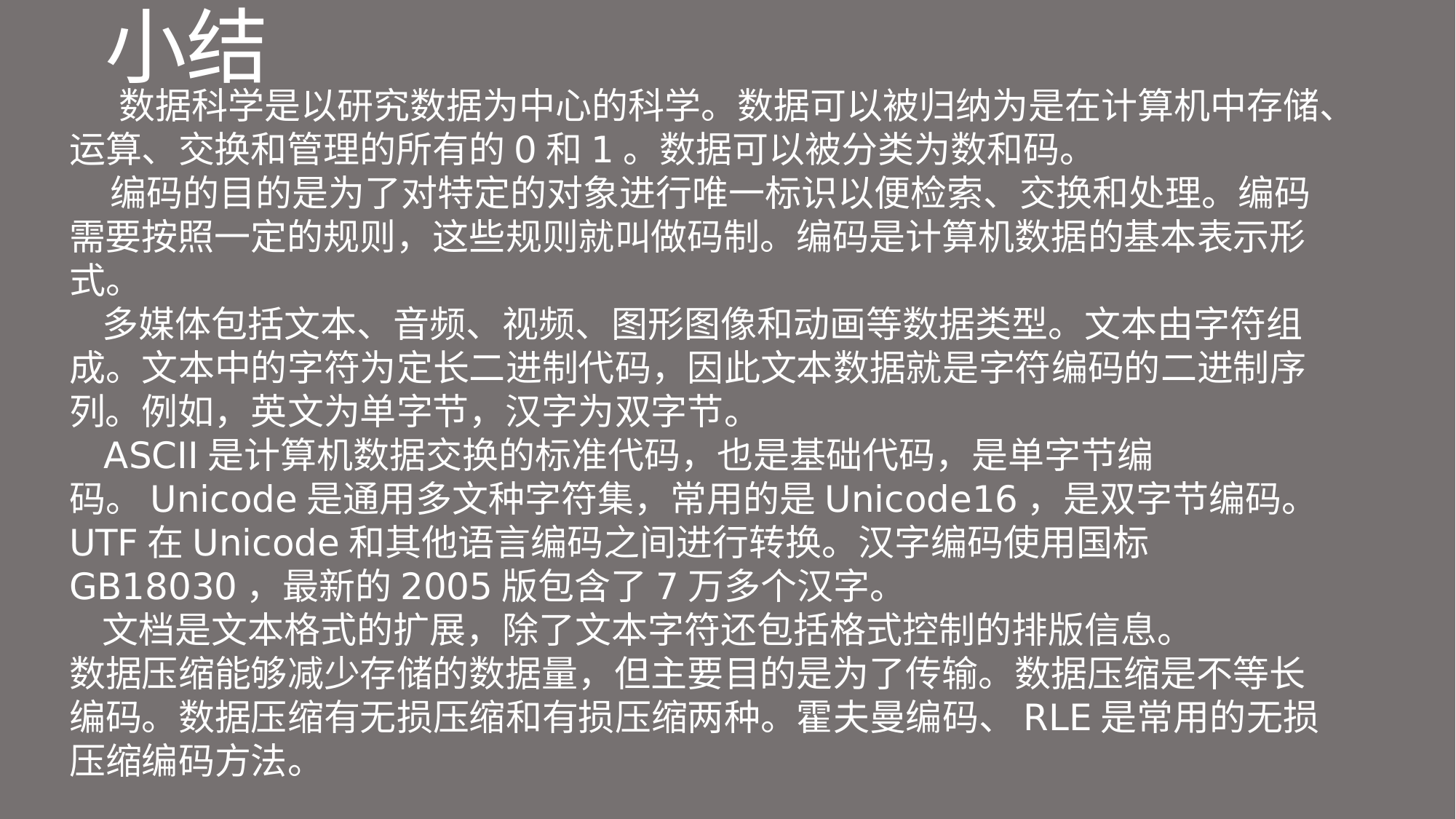

小结

     数据科学是以研究数据为中心的科学。数据可以被归纳为是在计算机中存储、运算、交换和管理的所有的0和1。数据可以被分类为数和码。
    编码的目的是为了对特定的对象进行唯一标识以便检索、交换和处理。编码需要按照一定的规则，这些规则就叫做码制。编码是计算机数据的基本表示形式。
   多媒体包括文本、音频、视频、图形图像和动画等数据类型。文本由字符组成。文本中的字符为定长二进制代码，因此文本数据就是字符编码的二进制序列。例如，英文为单字节，汉字为双字节。
   ASCII是计算机数据交换的标准代码，也是基础代码，是单字节编码。Unicode是通用多文种字符集，常用的是Unicode16，是双字节编码。UTF在Unicode和其他语言编码之间进行转换。汉字编码使用国标GB18030，最新的2005版包含了7万多个汉字。
   文档是文本格式的扩展，除了文本字符还包括格式控制的排版信息。
数据压缩能够减少存储的数据量，但主要目的是为了传输。数据压缩是不等长编码。数据压缩有无损压缩和有损压缩两种。霍夫曼编码、RLE是常用的无损压缩编码方法。